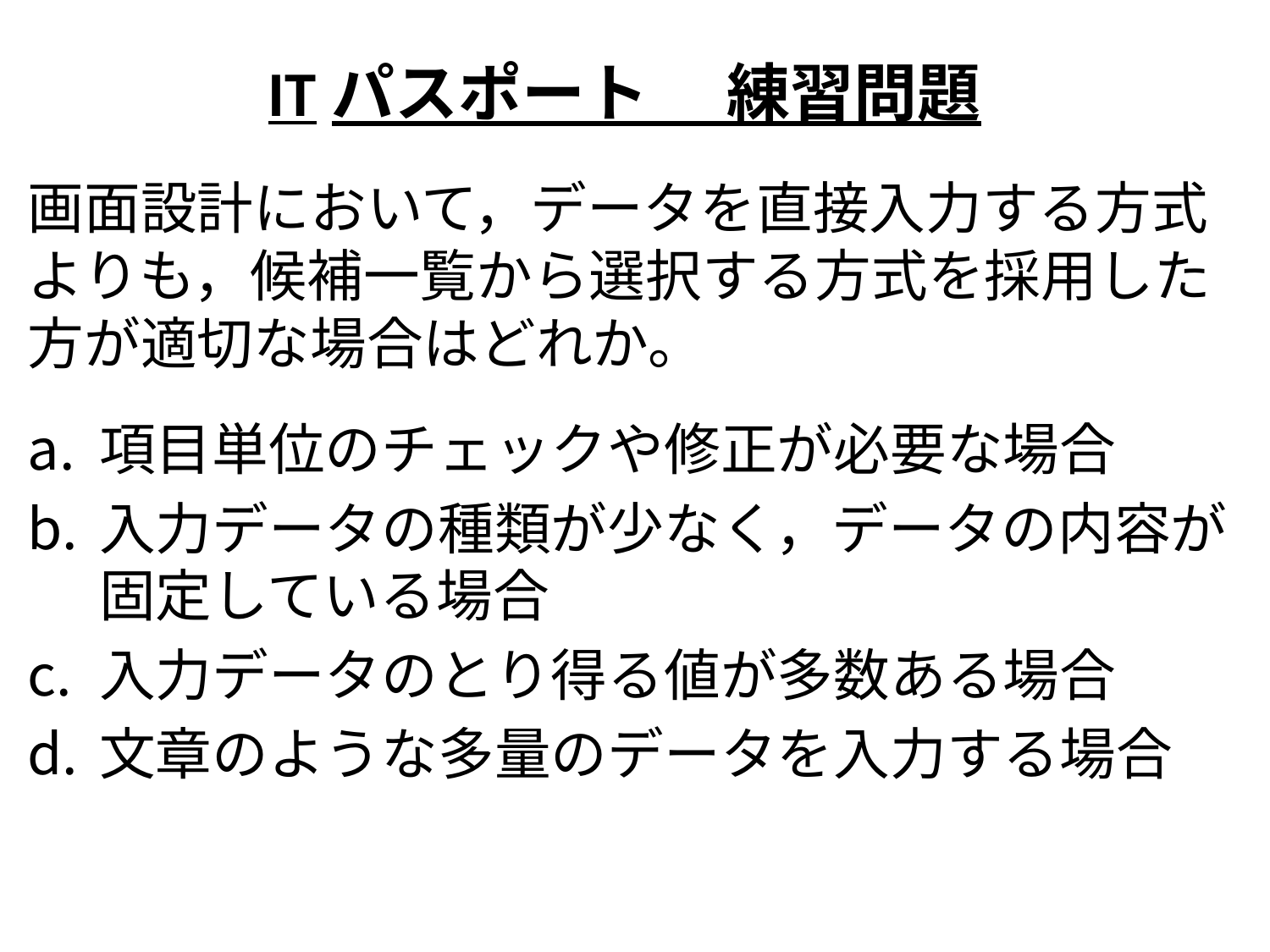

# ITパスポート 　練習問題
画面設計において，データを直接入力する方式よりも，候補一覧から選択する方式を採用した方が適切な場合はどれか。

項目単位のチェックや修正が必要な場合
入力データの種類が少なく，データの内容が固定している場合
入力データのとり得る値が多数ある場合
文章のような多量のデータを入力する場合